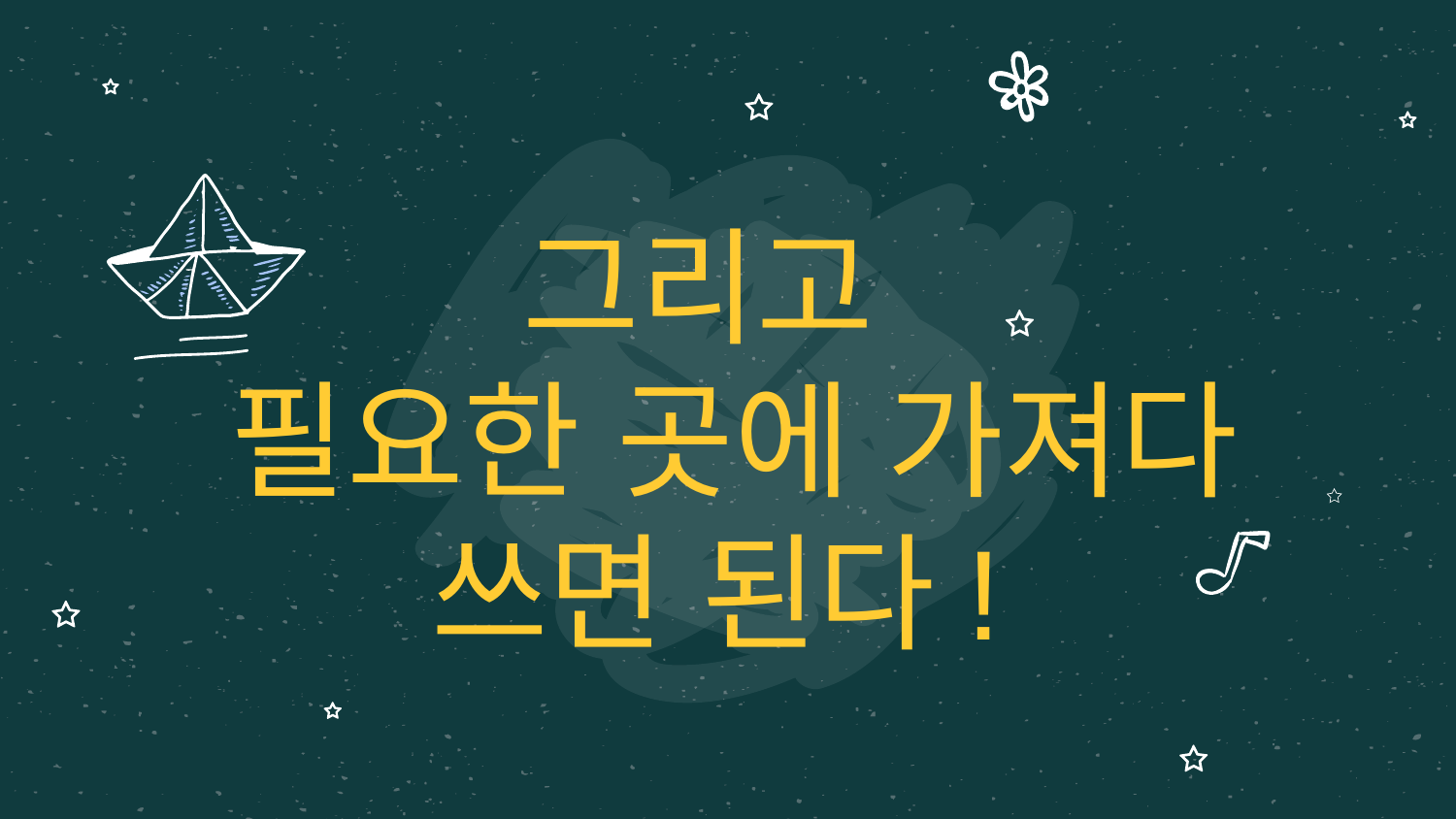

# 그리고 필요한 곳에 가져다 쓰면 된다!